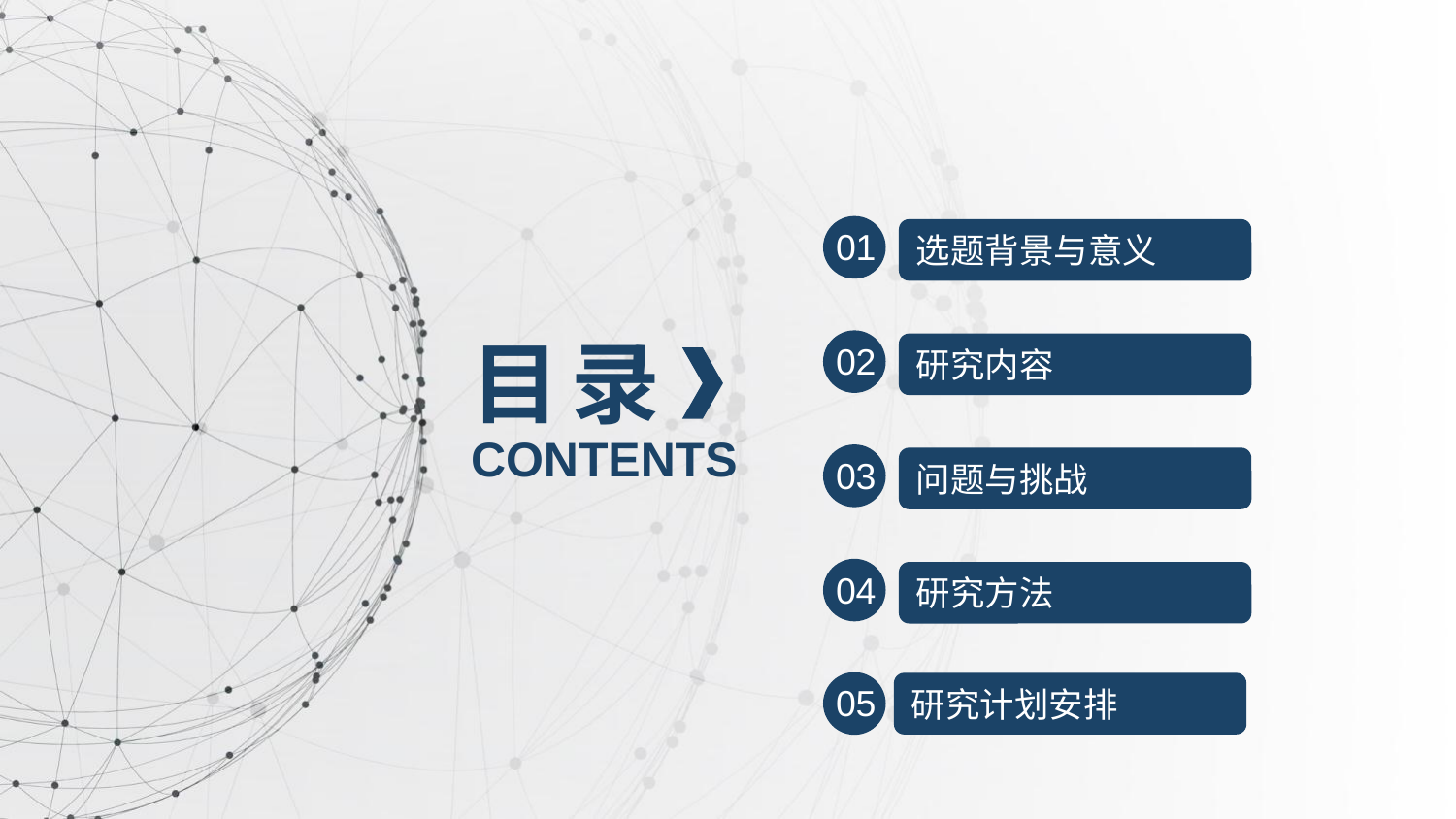

01
选题背景与意义
目 录

02
研究内容

CONTENTS

03
问题与挑战

04
研究方法

05
研究计划安排